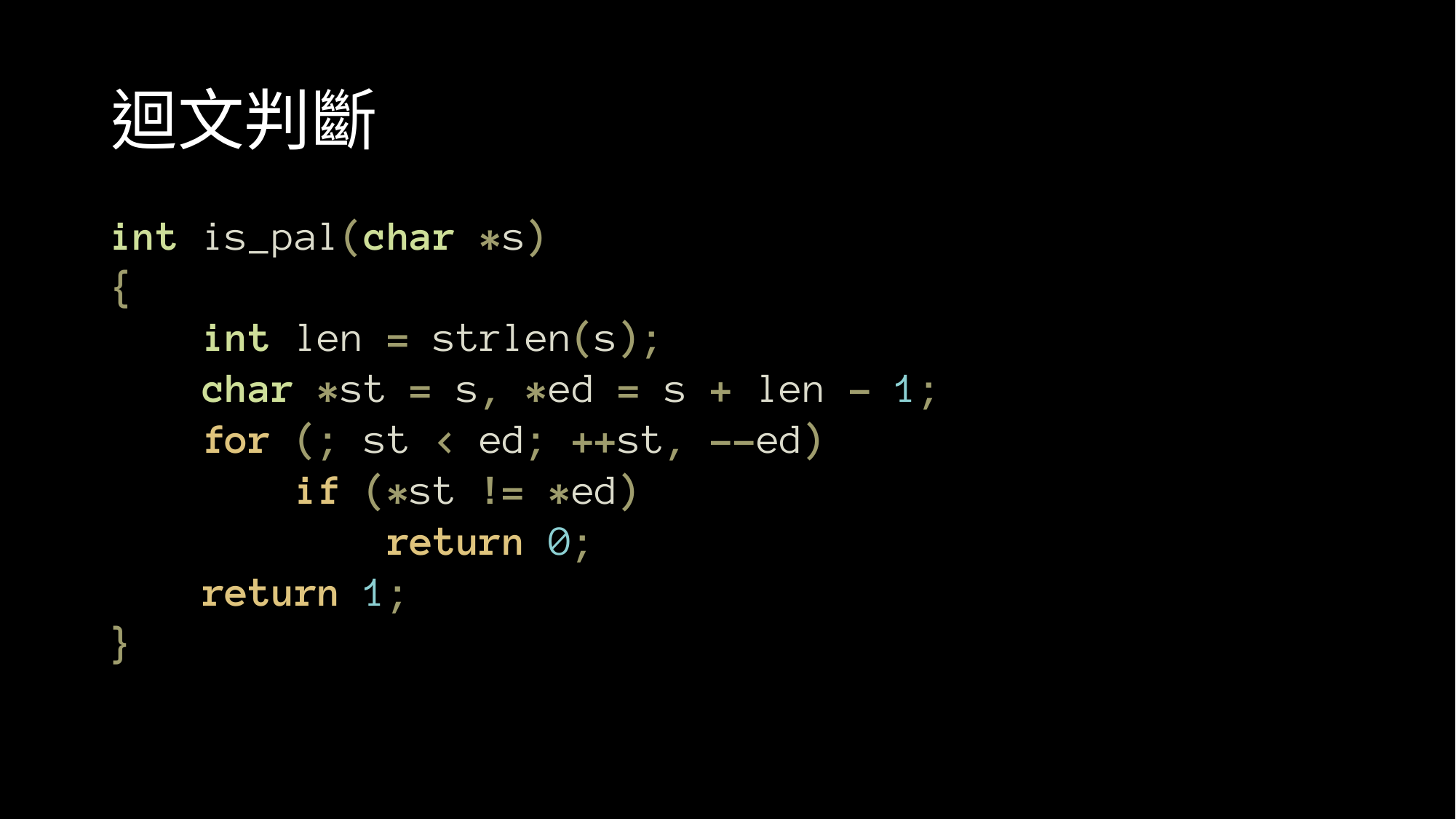

# 迴文判斷
int is_pal(char *s)
{
    int len = strlen(s);
    char *st = s, *ed = s + len - 1;
    for (; st < ed; ++st, --ed)
        if (*st != *ed)
            return 0;
    return 1;
}